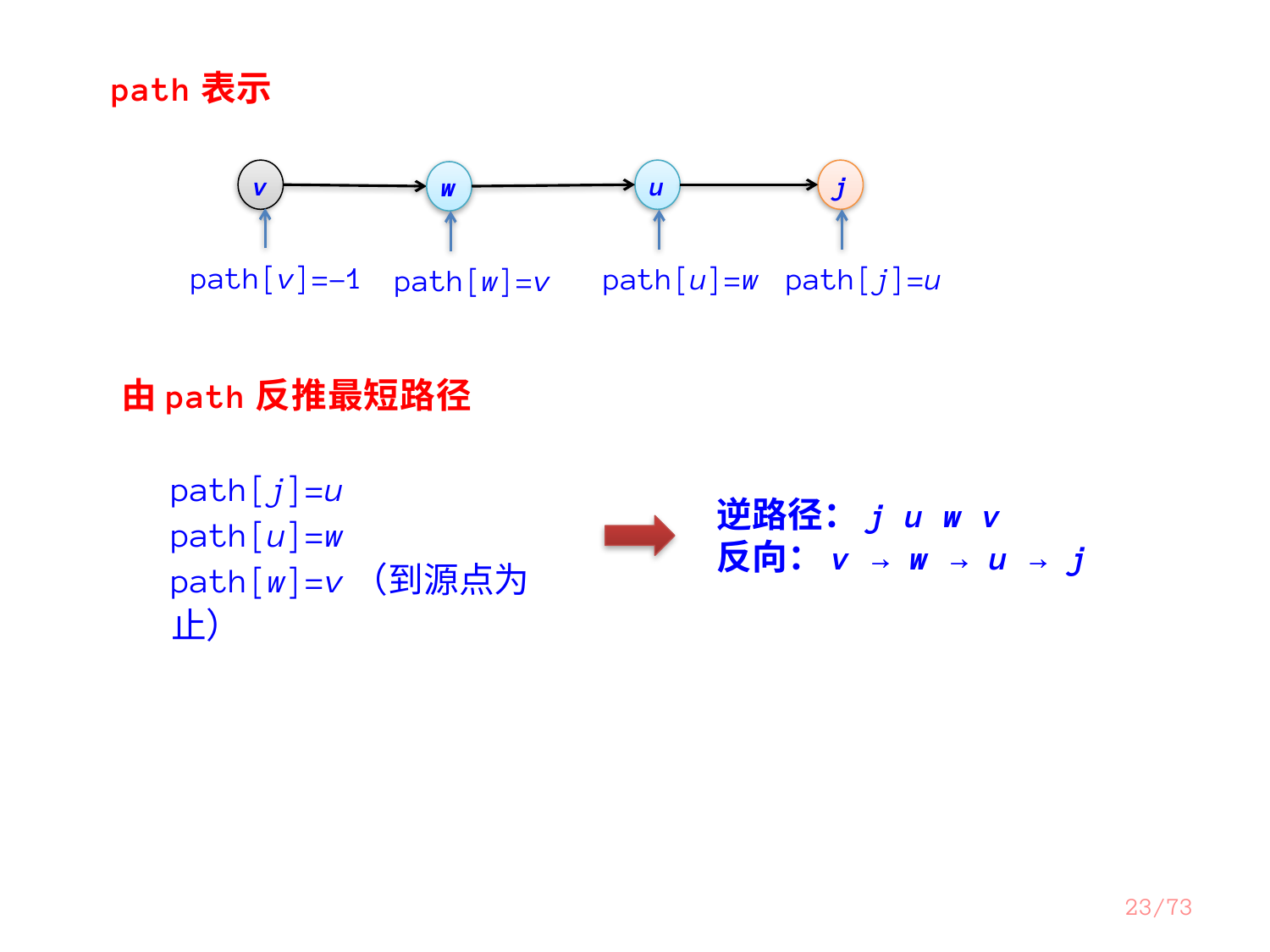

path表示
v
u
j
w
path[v]=-1
path[j]=u
path[u]=w
path[w]=v
由path反推最短路径
path[j]=u
path[u]=w
path[w]=v（到源点为止）
逆路径：j u w v
反向：v → w → u → j

23/73